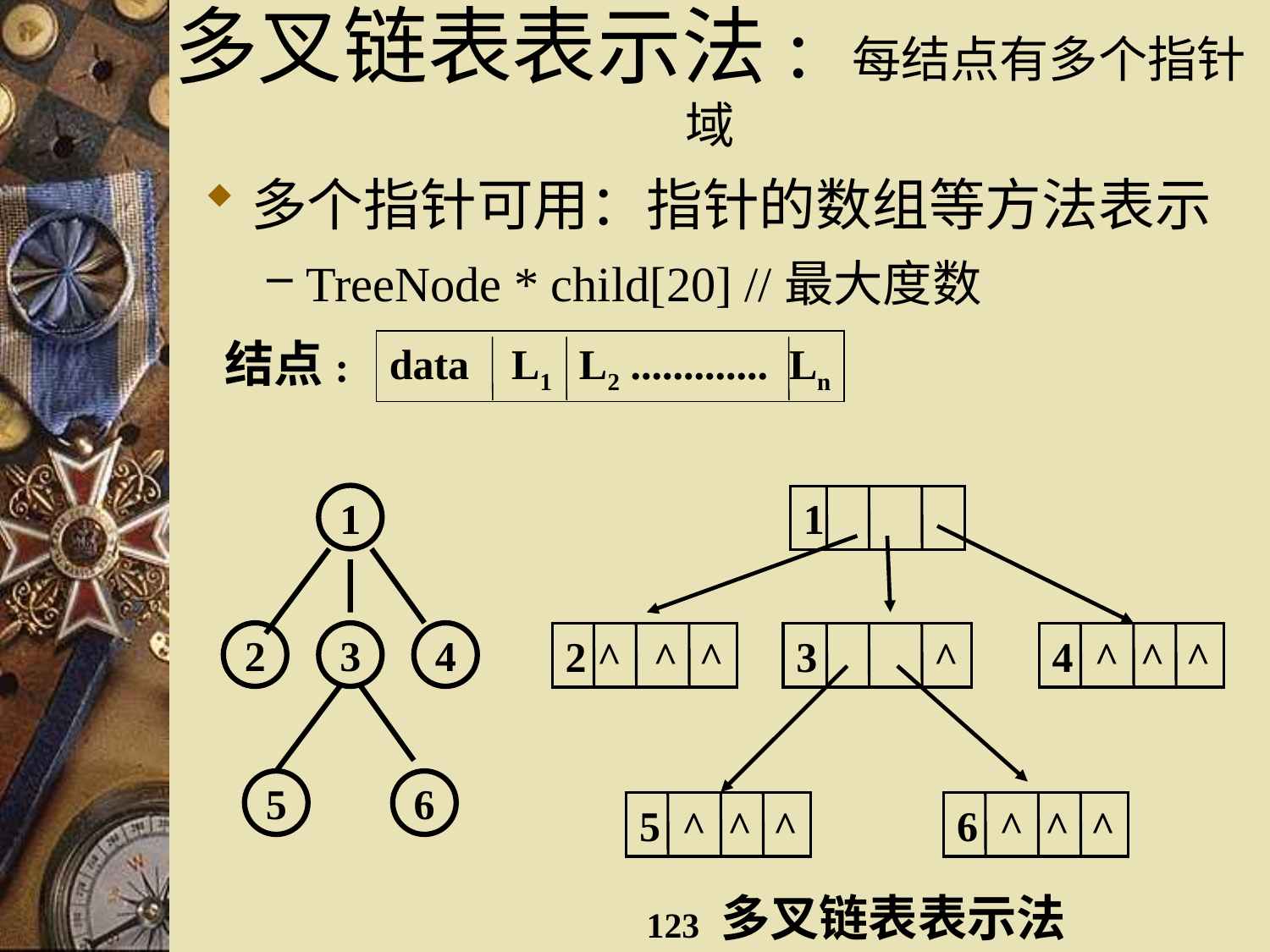

# 多叉链表表示法: 每结点有多个指针域
多个指针可用：指针的数组等方法表示
TreeNode * child[20] //最大度数
结点:
data    L1   L2 .............  Ln

1

2 ^   ^  ^
3           ^
4  ^  ^  ^

5  ^  ^  ^
6  ^  ^  ^

1

2
3
4

5
6
多叉链表表示法